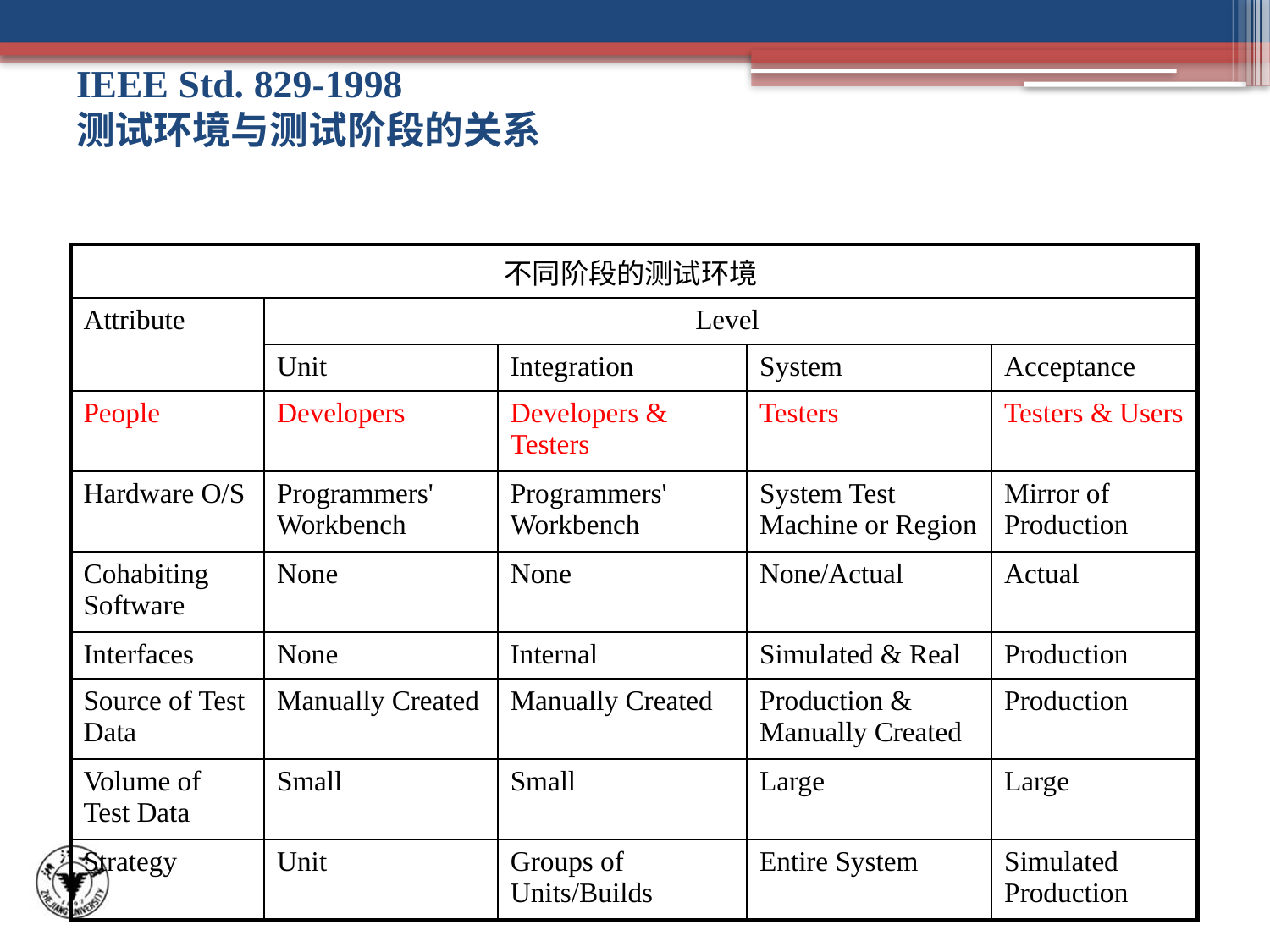

# IEEE Std. 829-1998 测试环境与测试阶段的关系
| 不同阶段的测试环境 |  |  |  |  |
| --- | --- | --- | --- | --- |
| Attribute | Level |  |  |  |
|  | Unit | Integration | System | Acceptance |
| People | Developers | Developers & Testers | Testers | Testers & Users |
| Hardware O/S | Programmers' Workbench | Programmers' Workbench | System Test Machine or Region | Mirror of Production |
| Cohabiting Software | None | None | None/Actual | Actual |
| Interfaces | None | Internal | Simulated & Real | Production |
| Source of Test Data | Manually Created | Manually Created | Production & Manually Created | Production |
| Volume of Test Data | Small | Small | Large | Large |
| Strategy | Unit | Groups of Units/Builds | Entire System | Simulated Production |